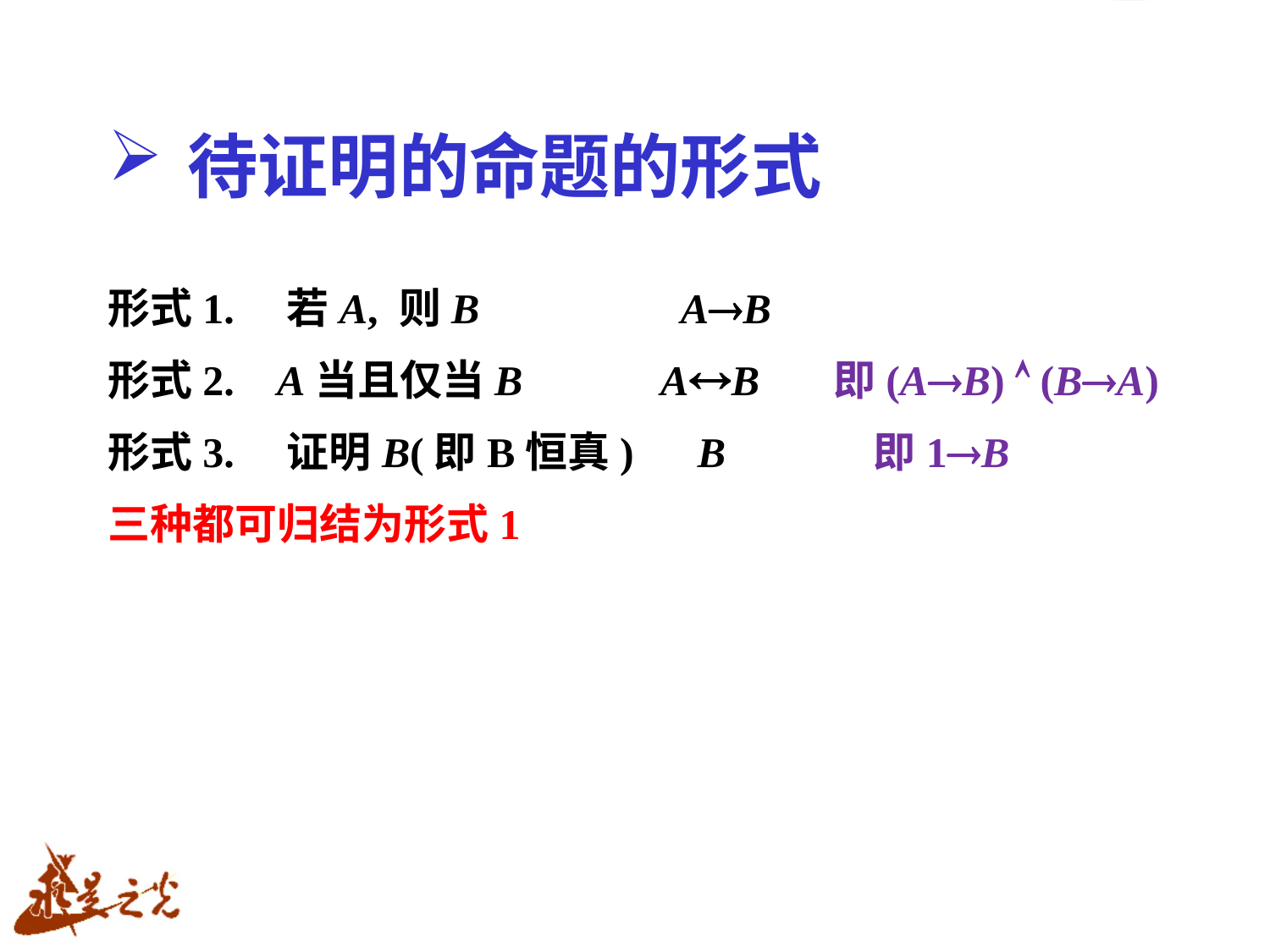

# 待证明的命题的形式
形式1.    若A, 则B                   A→B
形式2.    A当且仅当B             A↔B      即(A→B) ∧ (B→A)
形式3.    证明B(即B恒真)      B             即1→B
三种都可归结为形式1
34